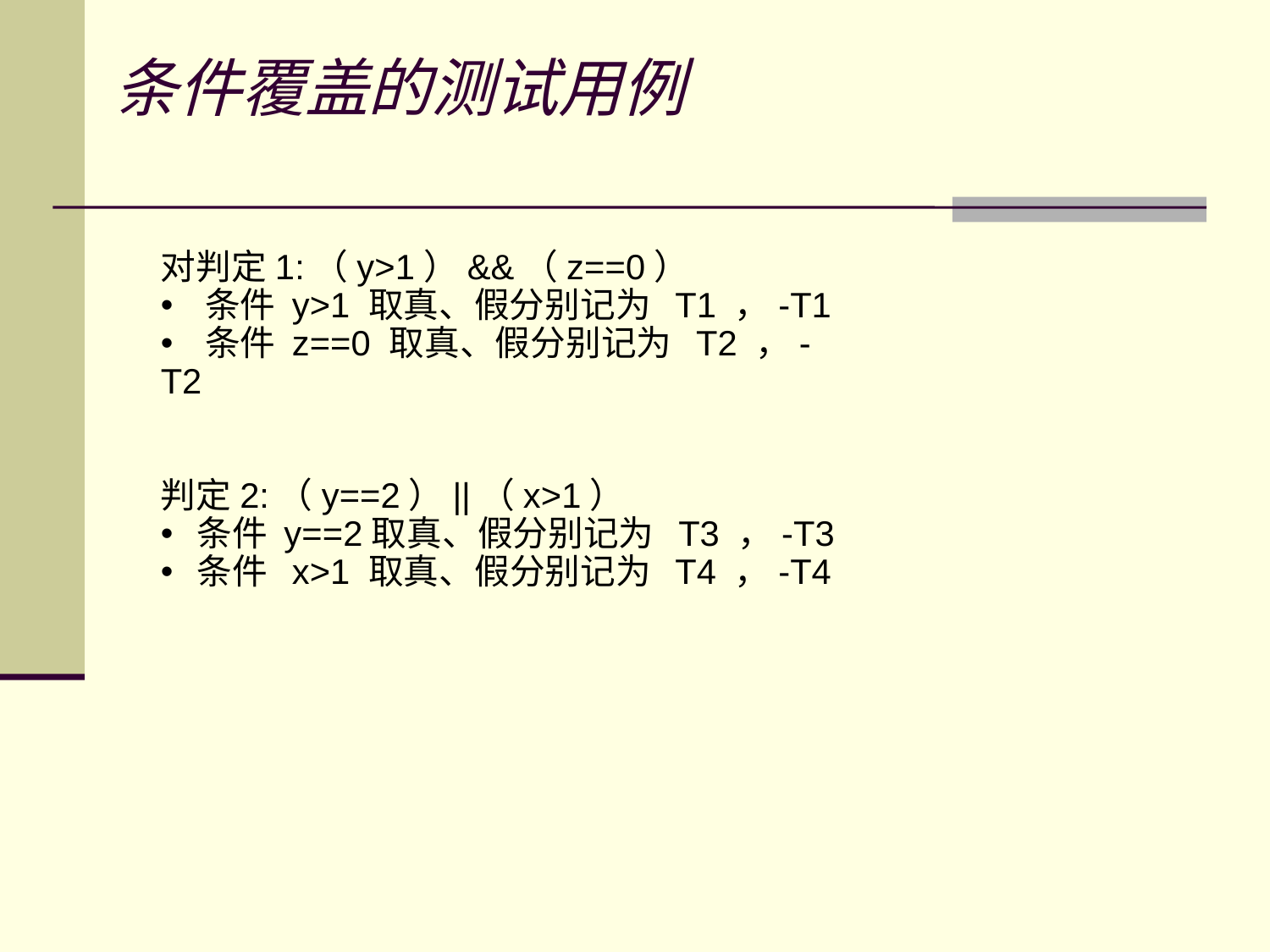

条件覆盖的测试用例
对判定1:（y>1）&&（z==0）
   条件 y>1 取真、假分别记为  T1 ，-T1
   条件 z==0 取真、假分别记为  T2 ，-T2

判定2:（y==2）||（x>1）
  条件 y==2取真、假分别记为  T3 ，-T3
  条件  x>1 取真、假分别记为  T4 ，-T4